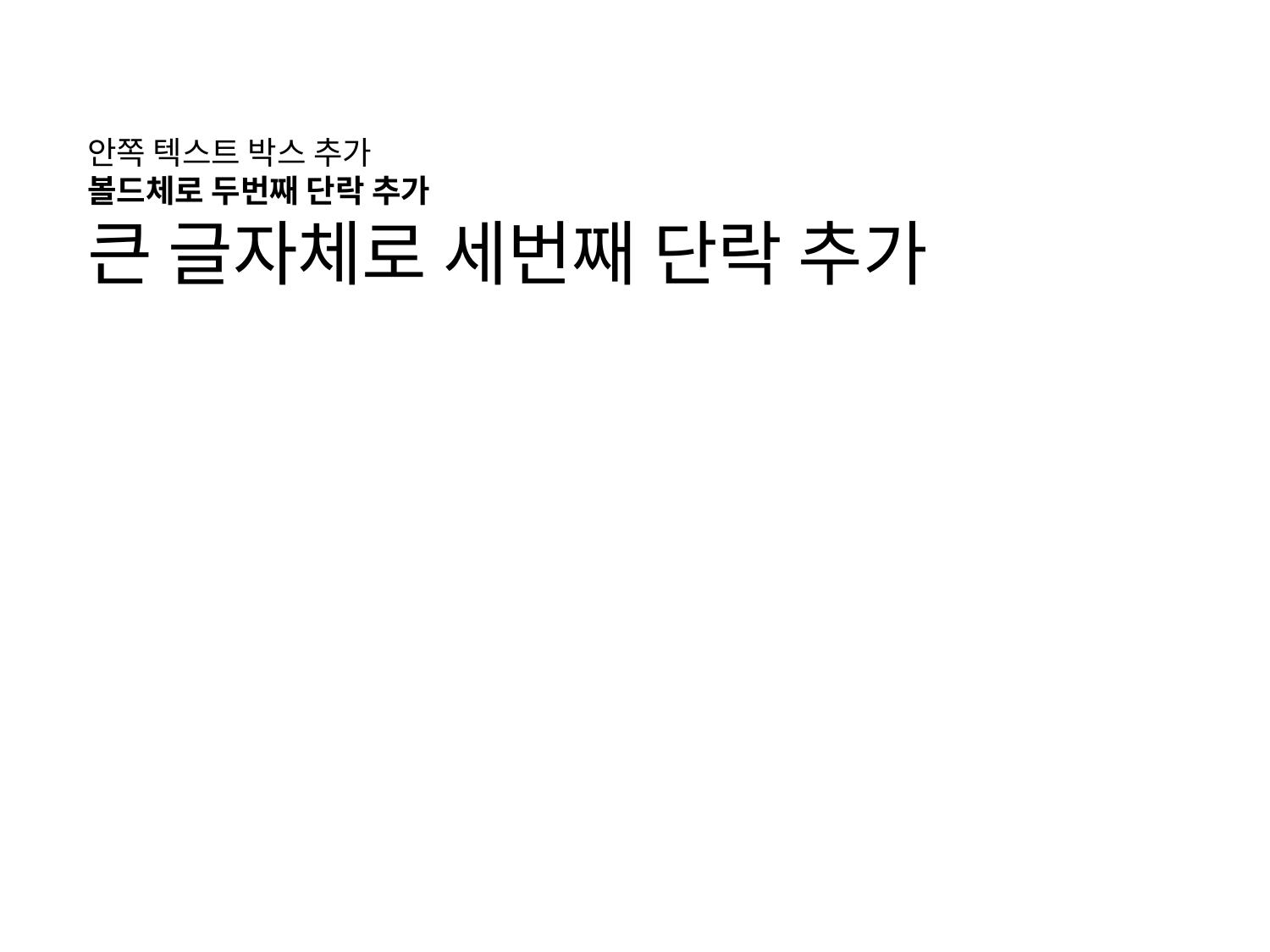

안쪽 텍스트 박스 추가
볼드체로 두번째 단락 추가
큰 글자체로 세번째 단락 추가